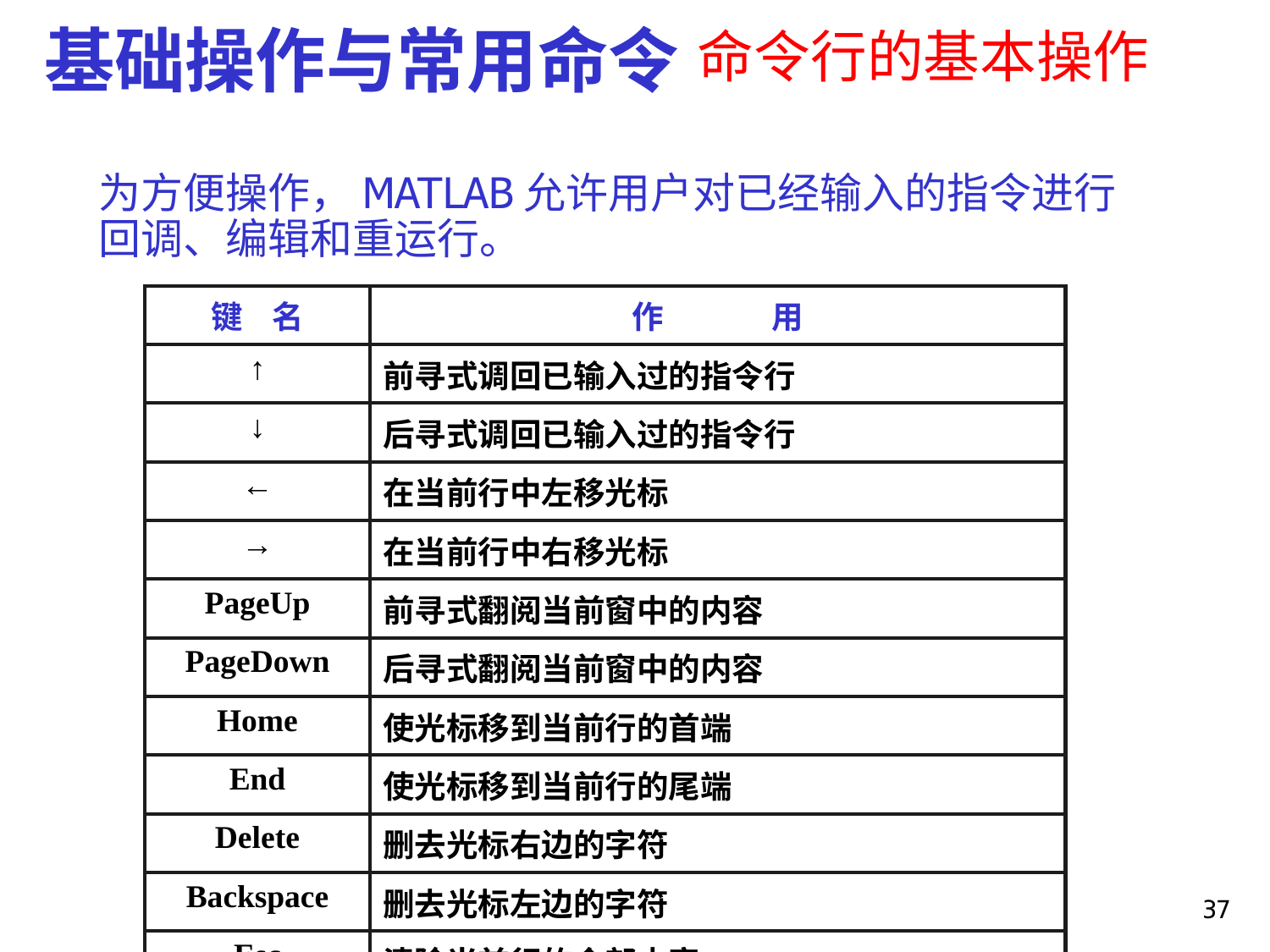

基础操作与常用命令
# 命令行的基本操作
为方便操作，MATLAB允许用户对已经输入的指令进行回调、编辑和重运行。
| 键 名 | 作 用 |
| --- | --- |
| ↑ | 前寻式调回已输入过的指令行 |
| ↓ | 后寻式调回已输入过的指令行 |
| ← | 在当前行中左移光标 |
| → | 在当前行中右移光标 |
| PageUp | 前寻式翻阅当前窗中的内容 |
| PageDown | 后寻式翻阅当前窗中的内容 |
| Home | 使光标移到当前行的首端 |
| End | 使光标移到当前行的尾端 |
| Delete | 删去光标右边的字符 |
| Backspace | 删去光标左边的字符 |
| Esc | 清除当前行的全部内容 |
37